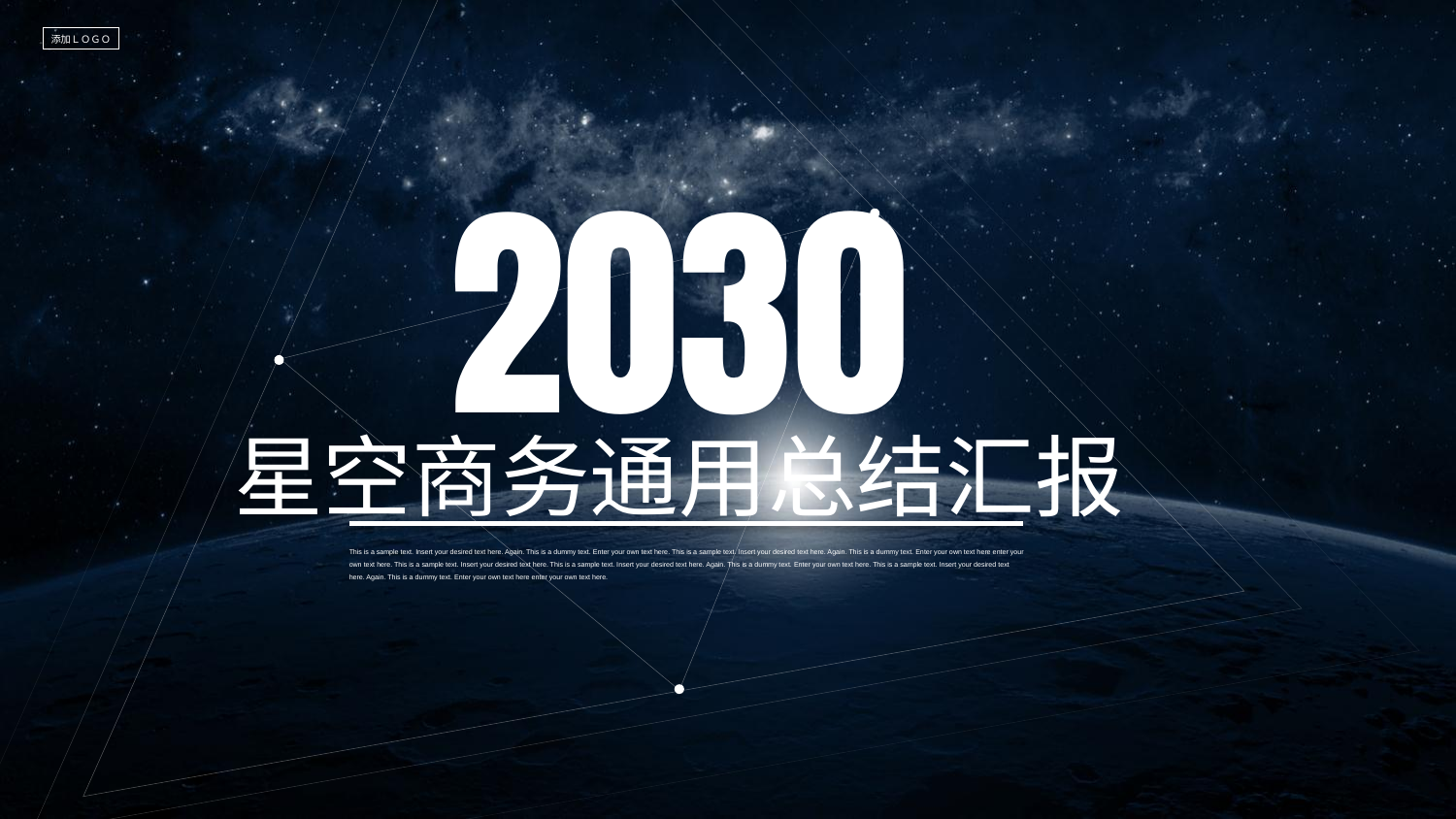

添加ＬＯＧＯ
2030

星空商务通用总结汇报

This is a sample text. Insert your desired text here. Again. This is a dummy text. Enter your own text here. This is a sample text. Insert your desired text here. Again. This is a dummy text. Enter your own text here enter your own text here. This is a sample text. Insert your desired text here. This is a sample text. Insert your desired text here. Again. This is a dummy text. Enter your own text here. This is a sample text. Insert your desired text here. Again. This is a dummy text. Enter your own text here enter your own text here.